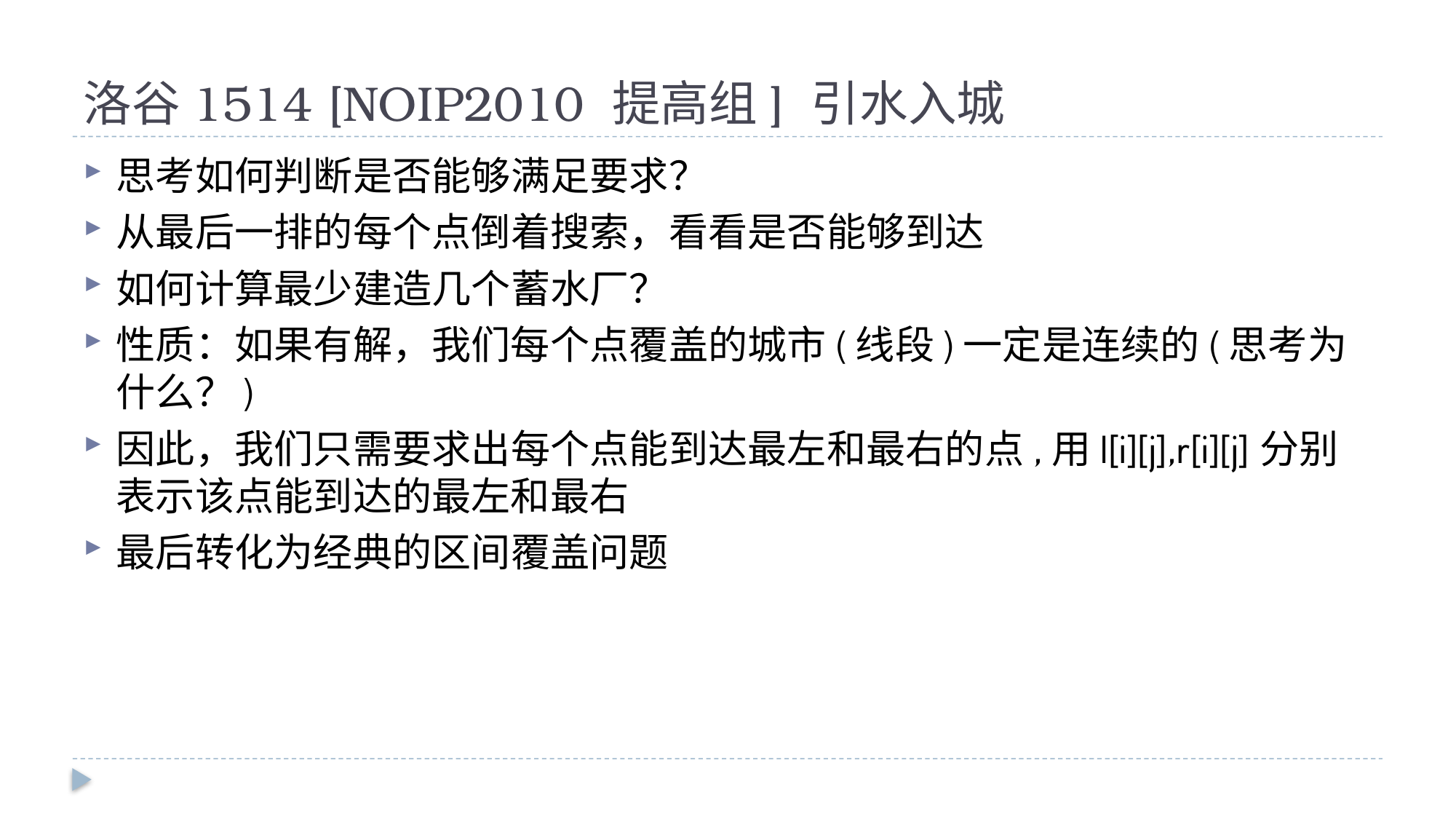

# 洛谷1514 [NOIP2010 提高组] 引水入城
思考如何判断是否能够满足要求？
从最后一排的每个点倒着搜索，看看是否能够到达
如何计算最少建造几个蓄水厂？
性质：如果有解，我们每个点覆盖的城市(线段)一定是连续的(思考为什么？)
因此，我们只需要求出每个点能到达最左和最右的点,用l[i][j],r[i][j]分别表示该点能到达的最左和最右
最后转化为经典的区间覆盖问题